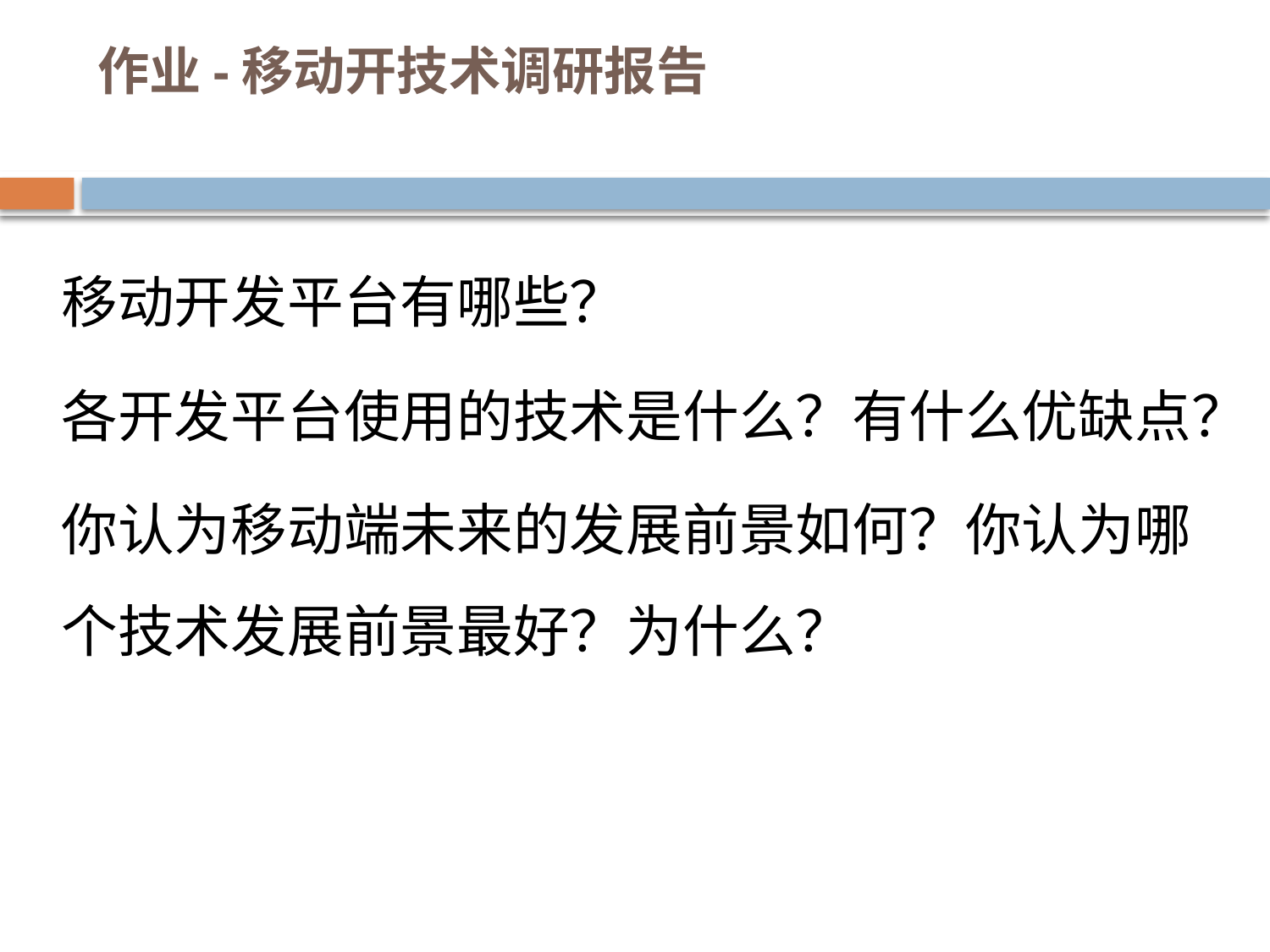

# 作业-移动开技术调研报告
移动开发平台有哪些？
各开发平台使用的技术是什么？有什么优缺点？
你认为移动端未来的发展前景如何？你认为哪个技术发展前景最好？为什么？